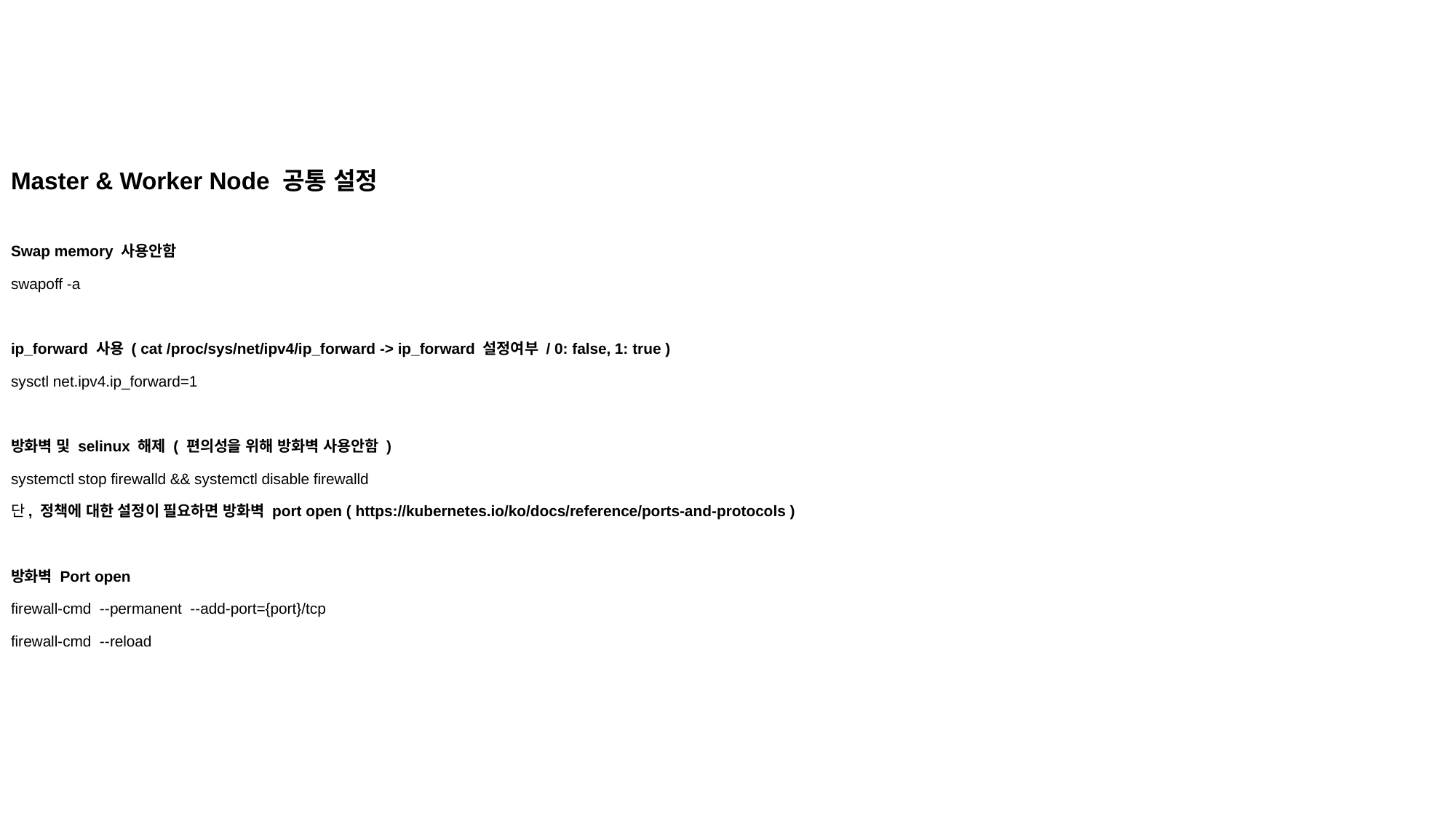

# Master & Worker Node 공통 설정 Swap memory 사용안함 swapoff -a ip_forward 사용 ( cat /proc/sys/net/ipv4/ip_forward -> ip_forward 설정여부 / 0: false, 1: true ) sysctl net.ipv4.ip_forward=1 방화벽 및 selinux 해제 ( 편의성을 위해 방화벽 사용안함 ) systemctl stop firewalld && systemctl disable firewalld 단, 정책에 대한 설정이 필요하면 방화벽 port open ( https://kubernetes.io/ko/docs/reference/ports-and-protocols ) 방화벽 Port open firewall-cmd  --permanent  --add-port={port}/tcp firewall-cmd  --reload